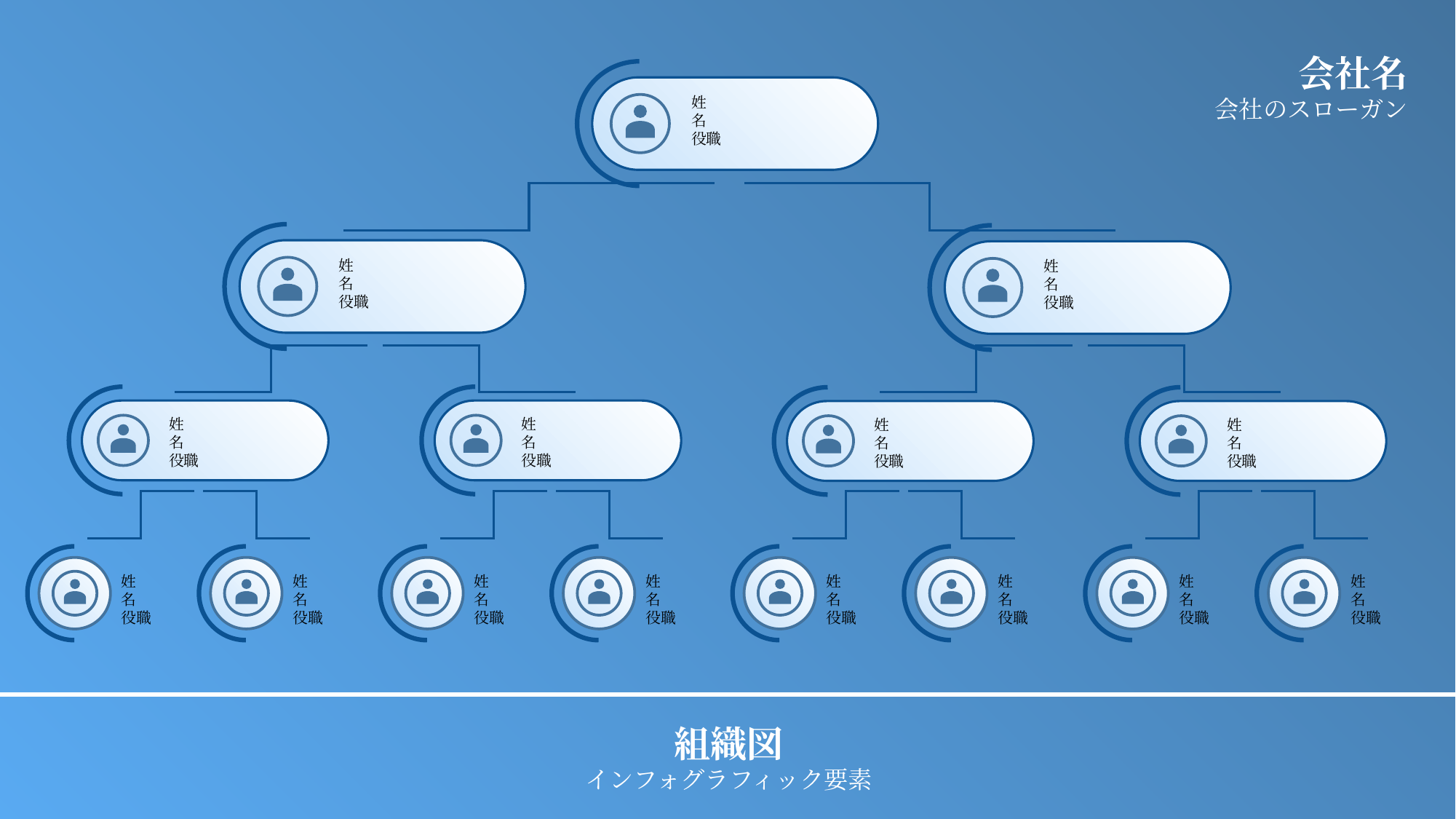

組織図
インフォグラフィック要素
会社名
会社のスローガン

姓
名
役職

姓
名
役職

姓
名
役職

姓
名
役職

姓
名
役職

姓
名
役職

姓
名
役職

姓
名
役職

姓
名
役職

姓
名
役職

姓
名
役職

姓
名
役職

姓
名
役職

姓
名
役職

姓
名
役職